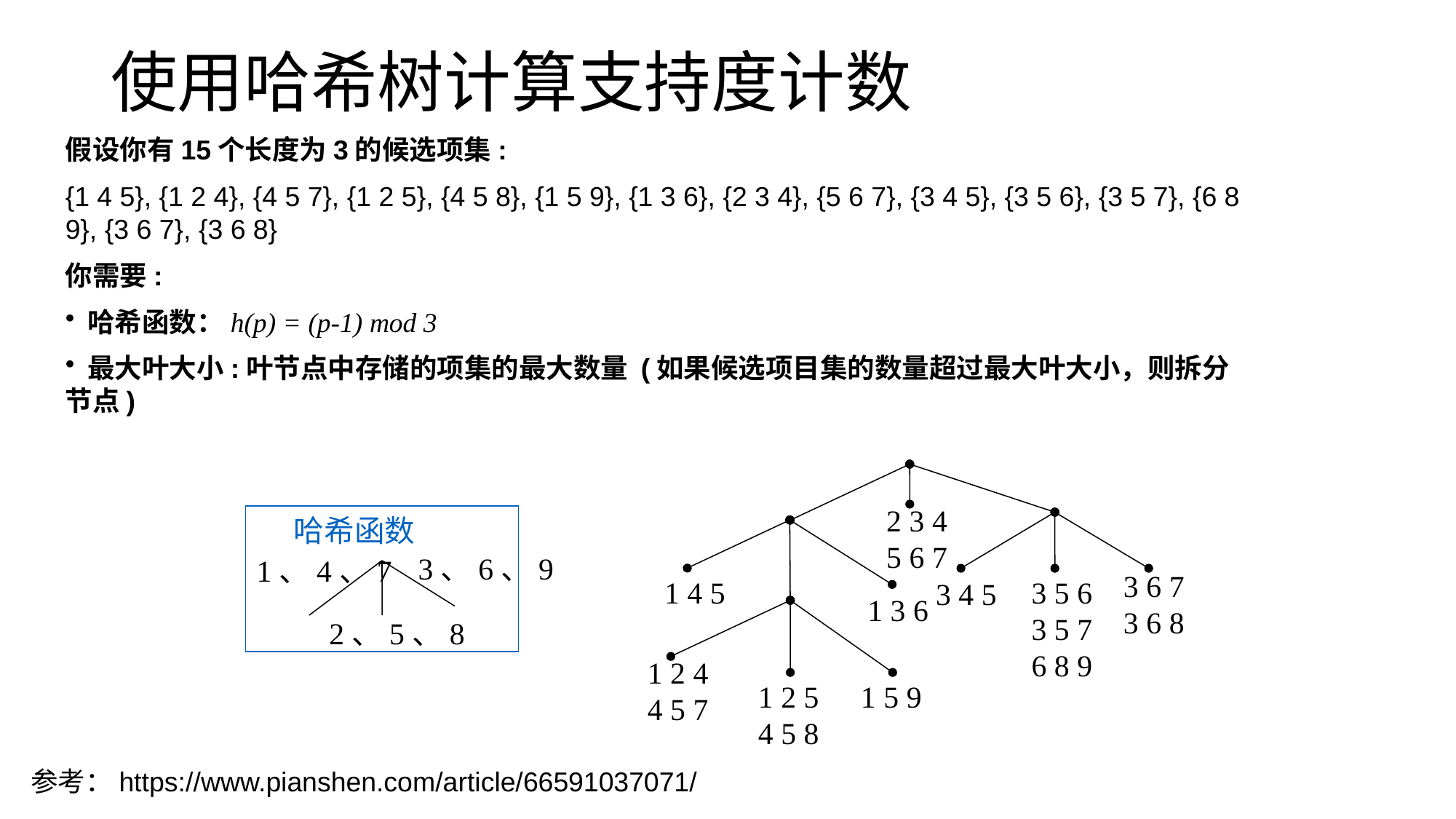

使用哈希树计算支持度计数
假设你有15个长度为3的候选项集:
{1 4 5}, {1 2 4}, {4 5 7}, {1 2 5}, {4 5 8}, {1 5 9}, {1 3 6}, {2 3 4}, {5 6 7}, {3 4 5}, {3 5 6}, {3 5 7}, {6 8 9}, {3 6 7}, {3 6 8}
你需要:
 哈希函数：h(p) = (p-1) mod 3
 最大叶大小:叶节点中存储的项集的最大数量 (如果候选项目集的数量超过最大叶大小，则拆分节点)

2 3 4
5 6 7

3 6 7
3 6 8
1 4 5
3 5 6
3 5 7
6 8 9
3 4 5
1 3 6

1 2 4
4 5 7
1 2 5
4 5 8
1 5 9

哈希函数
3、6、9
1、4、7

2、5、8
参考：https://www.pianshen.com/article/66591037071/